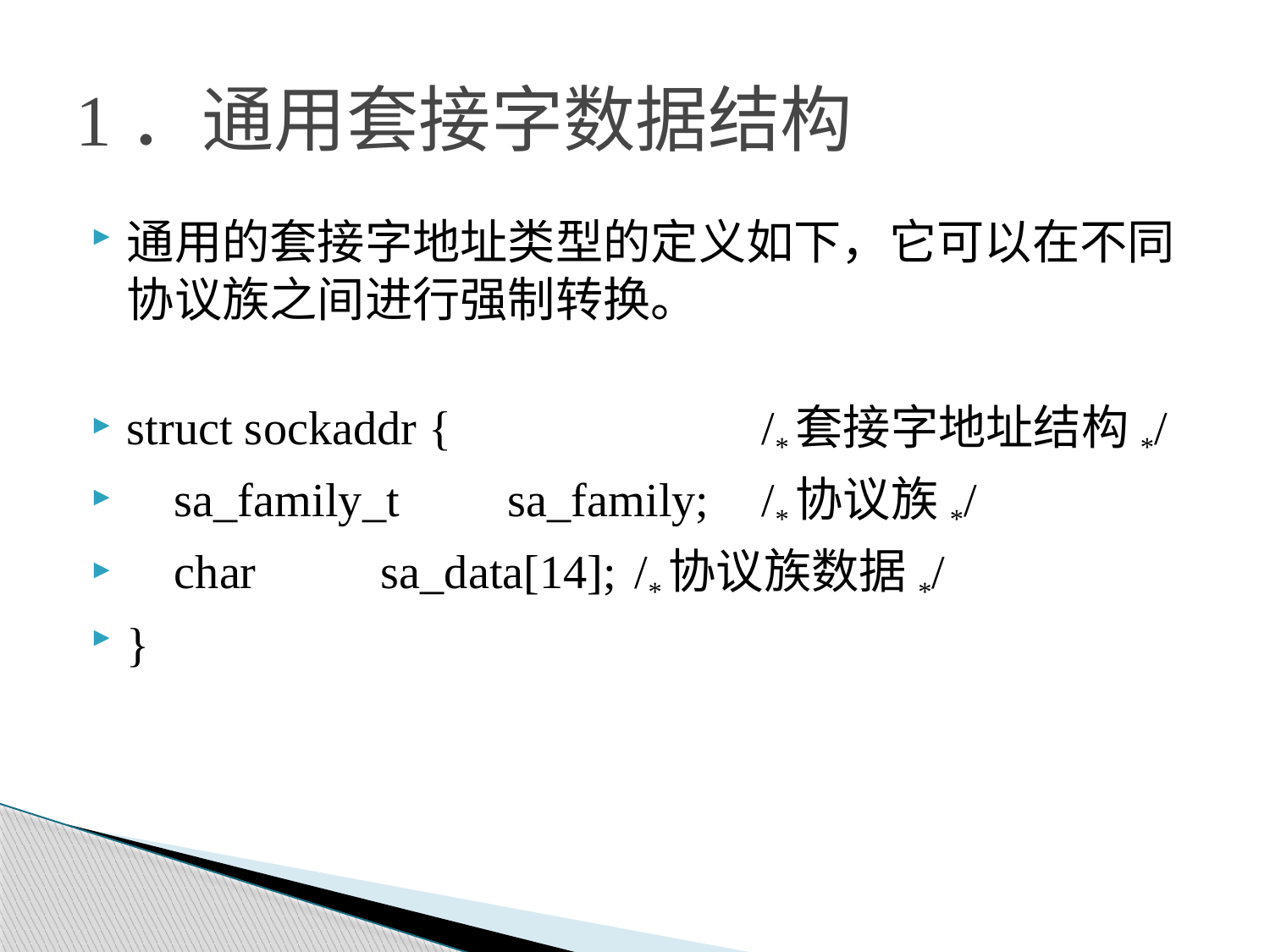

# 1．通用套接字数据结构
通用的套接字地址类型的定义如下，它可以在不同协议族之间进行强制转换。

struct sockaddr {			/*套接字地址结构*/
    sa_family_t	sa_family;	/*协议族*/
    char        	sa_data[14];	/*协议族数据*/
}